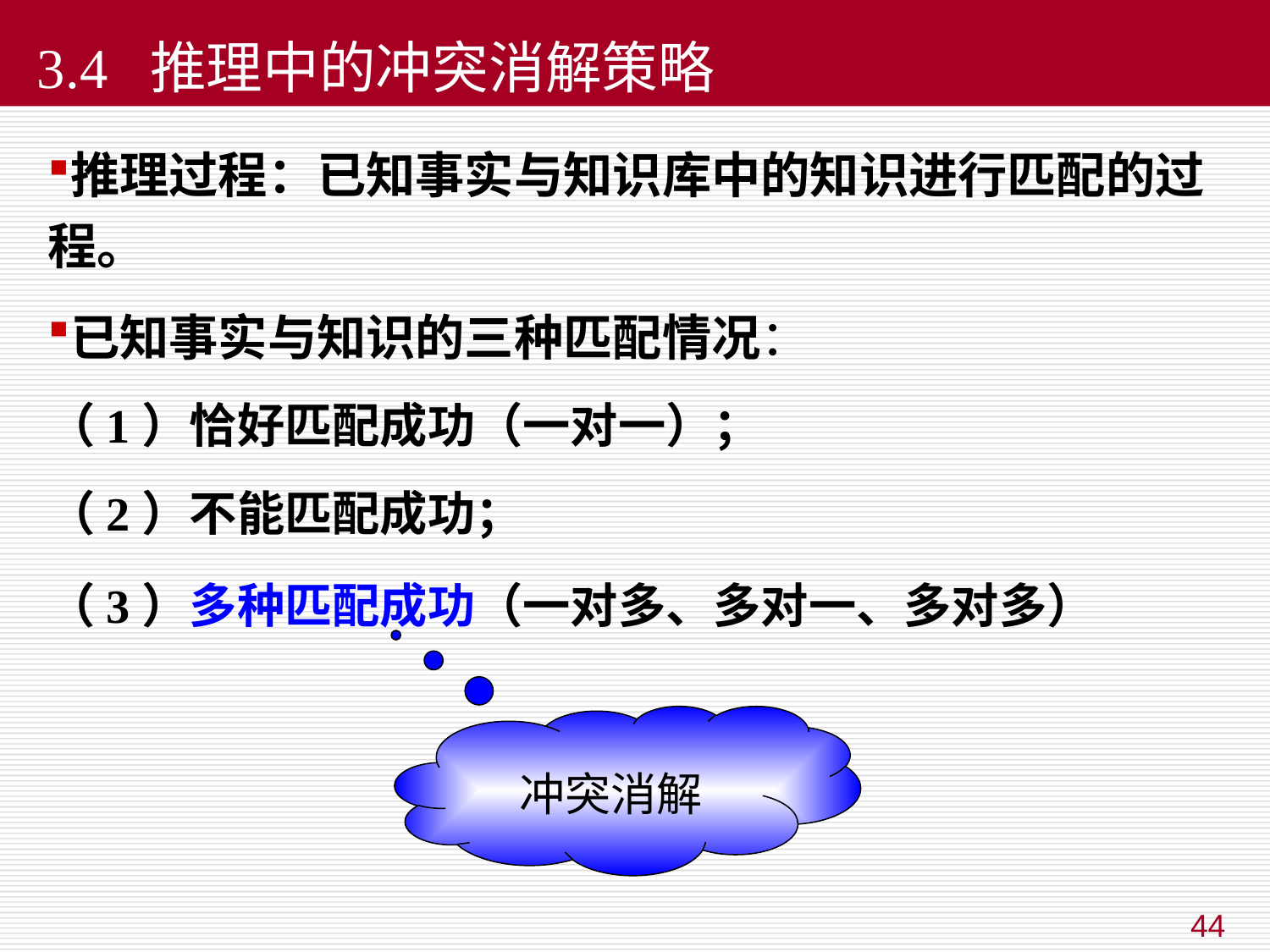

# 3.4  推理中的冲突消解策略
推理过程：已知事实与知识库中的知识进行匹配的过程。
已知事实与知识的三种匹配情况：
（1）恰好匹配成功（一对一）；
（2）不能匹配成功；
（3）多种匹配成功（一对多、多对一、多对多）
冲突消解
44